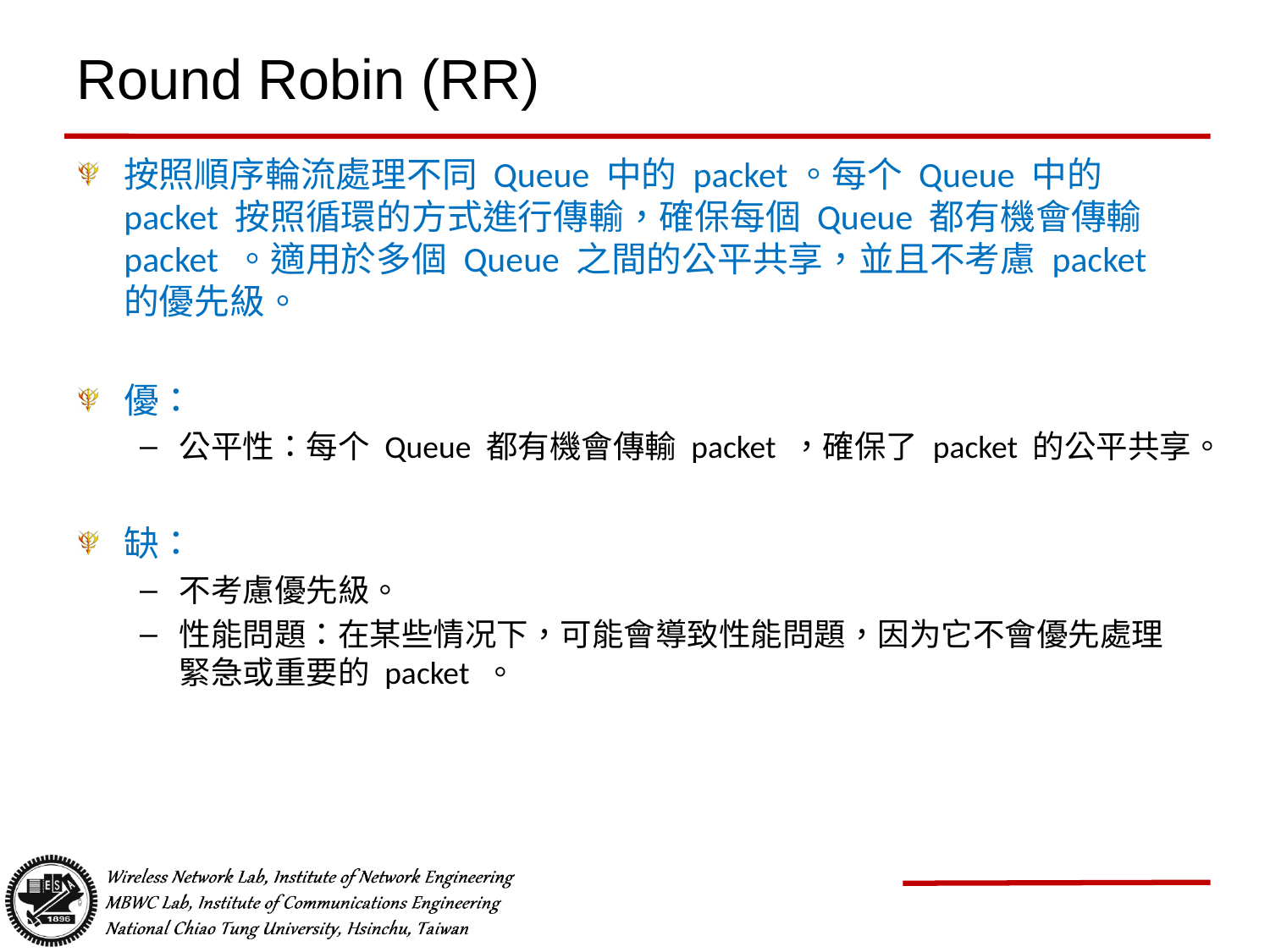

# Round Robin (RR)
按照順序輪流處理不同 Queue 中的 packet。每个 Queue 中的 packet 按照循環的方式進行傳輸，確保每個 Queue 都有機會傳輸 packet 。適用於多個 Queue 之間的公平共享，並且不考慮 packet 的優先級。

優：
公平性：每个 Queue 都有機會傳輸 packet ，確保了 packet 的公平共享。

缺：
不考慮優先級。
性能問題：在某些情况下，可能會導致性能問題，因为它不會優先處理緊急或重要的 packet 。